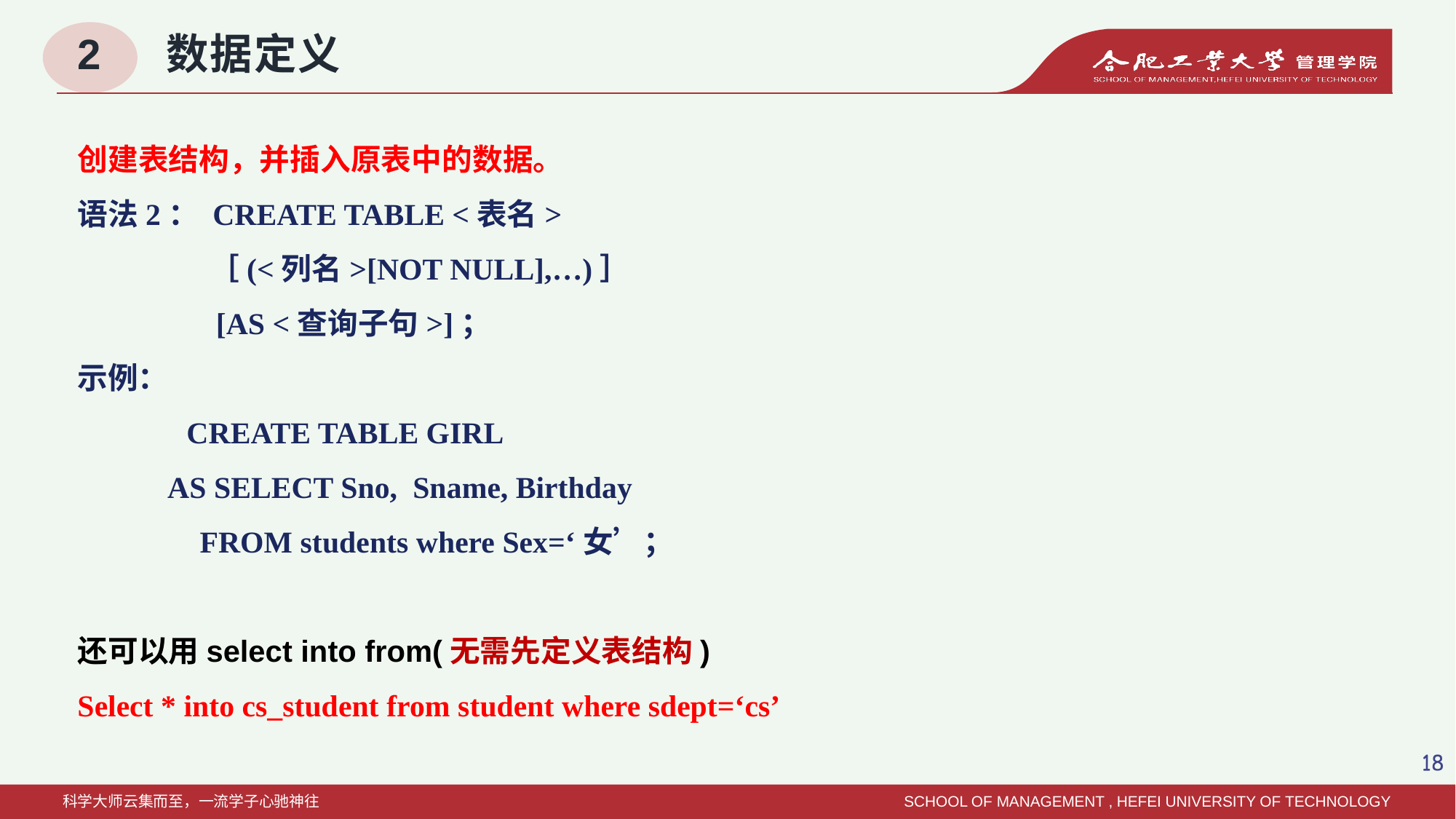

# 2    数据定义
创建表结构，并插入原表中的数据。
语法2： CREATE TABLE <表名>
                  ［(<列名>[NOT NULL],…)］
                   [AS <查询子句>]；
示例：
	CREATE TABLE GIRL
            AS SELECT Sno,  Sname, Birthday
                FROM students where Sex=‘女’；

还可以用select into from(无需先定义表结构)
Select * into cs_student from student where sdept=‘cs’
18